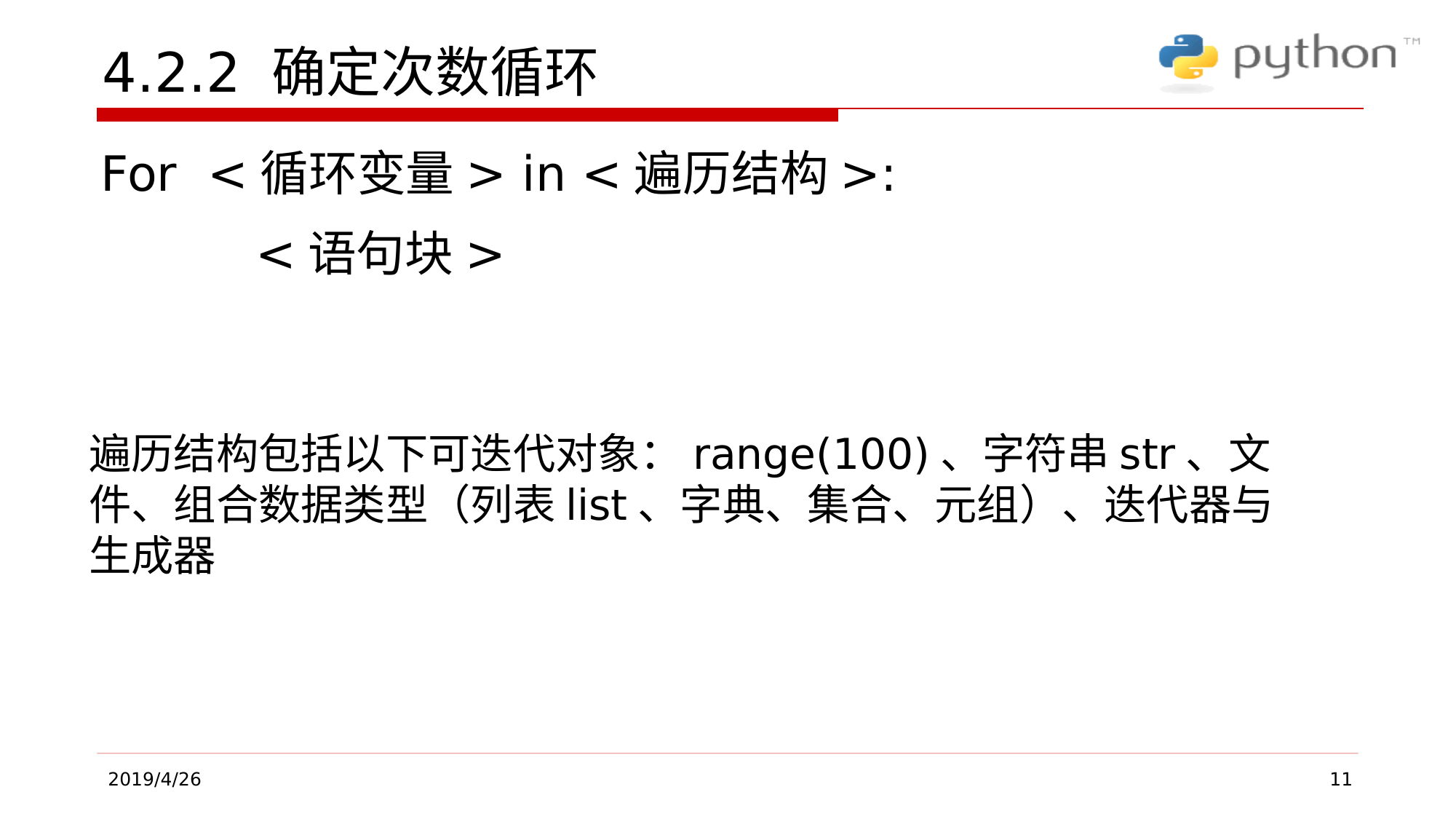

# 4.2.2 确定次数循环
For  <循环变量> in <遍历结构>:
          <语句块>
遍历结构包括以下可迭代对象：range(100)、字符串str、文件、组合数据类型（列表list、字典、集合、元组）、迭代器与生成器
11
2019/4/26